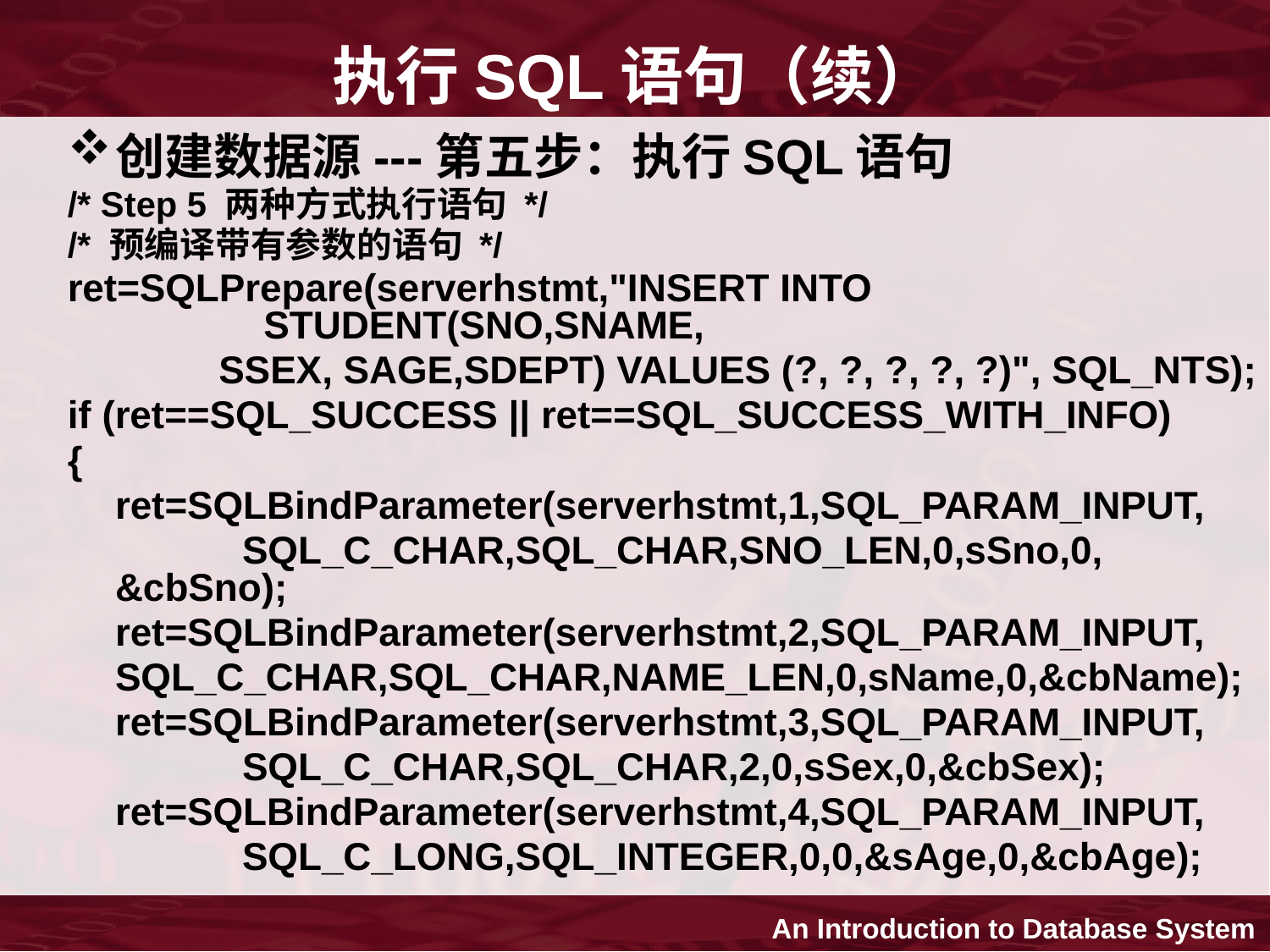

# 执行SQL语句（续）
创建数据源---第五步：执行SQL语句
/* Step 5 两种方式执行语句 */
/* 预编译带有参数的语句 */
ret=SQLPrepare(serverhstmt,"INSERT INTO 				  STUDENT(SNO,SNAME,
              SSEX, SAGE,SDEPT) VALUES (?, ?, ?, ?, ?)", SQL_NTS);
if (ret==SQL_SUCCESS || ret==SQL_SUCCESS_WITH_INFO)
{
	ret=SQLBindParameter(serverhstmt,1,SQL_PARAM_INPUT,
    		SQL_C_CHAR,SQL_CHAR,SNO_LEN,0,sSno,0, &cbSno);
	ret=SQLBindParameter(serverhstmt,2,SQL_PARAM_INPUT,
    	SQL_C_CHAR,SQL_CHAR,NAME_LEN,0,sName,0,&cbName);
	ret=SQLBindParameter(serverhstmt,3,SQL_PARAM_INPUT,
     	SQL_C_CHAR,SQL_CHAR,2,0,sSex,0,&cbSex);
	ret=SQLBindParameter(serverhstmt,4,SQL_PARAM_INPUT,
     	SQL_C_LONG,SQL_INTEGER,0,0,&sAge,0,&cbAge);